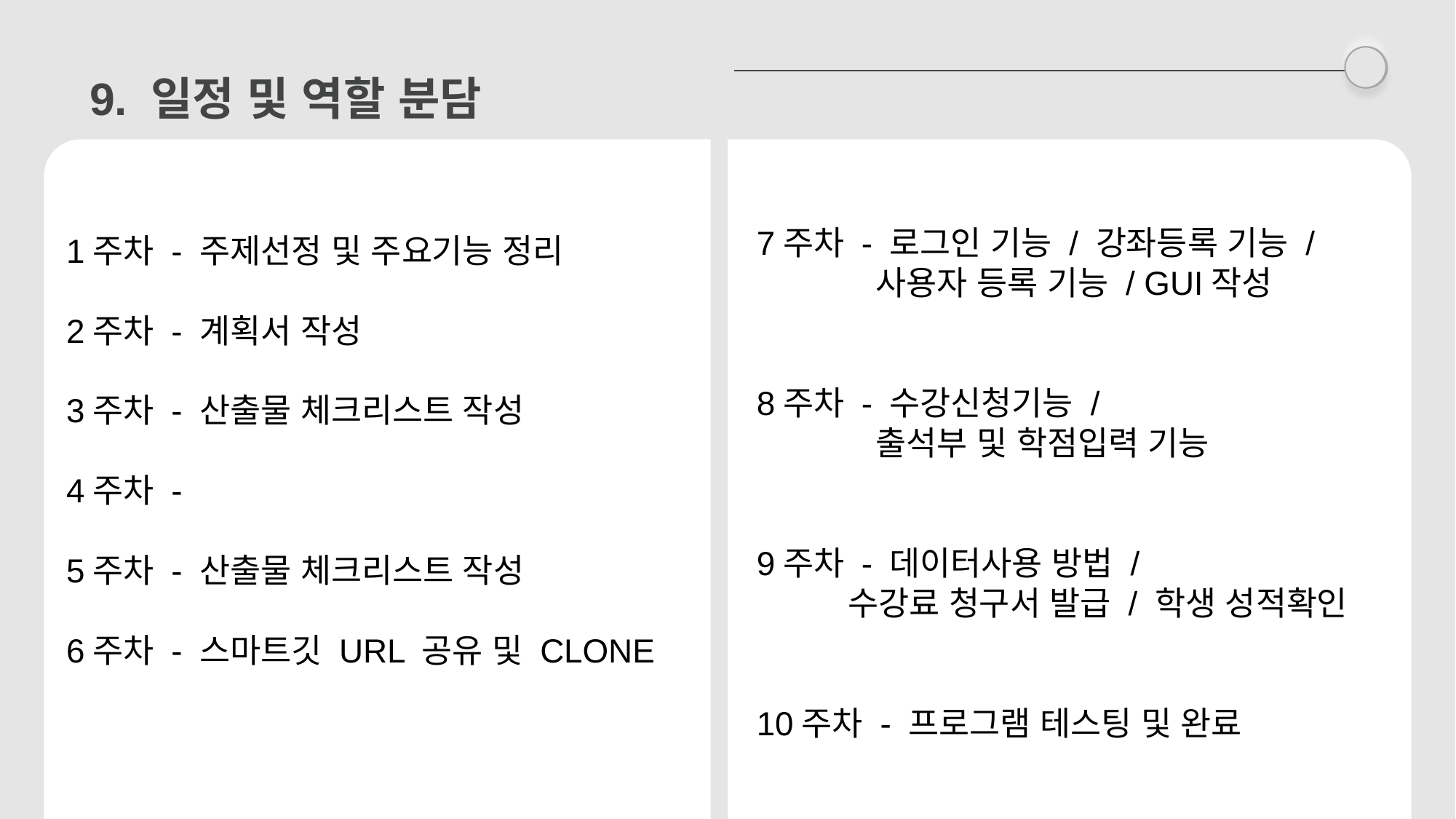

9. 일정 및 역할 분담

7주차 - 로그인 기능 / 강좌등록 기능 /
            사용자 등록 기능 / GUI작성

8주차 - 수강신청기능 /
            출석부 및 학점입력 기능

9주차 - 데이터사용 방법 /
         수강료 청구서 발급 / 학생 성적확인

10주차 - 프로그램 테스팅 및 완료
1주차 - 주제선정 및 주요기능 정리

2주차 - 계획서 작성

3주차 - 산출물 체크리스트 작성

4주차 -

5주차 - 산출물 체크리스트 작성

6주차 - 스마트깃 URL 공유 및 CLONE